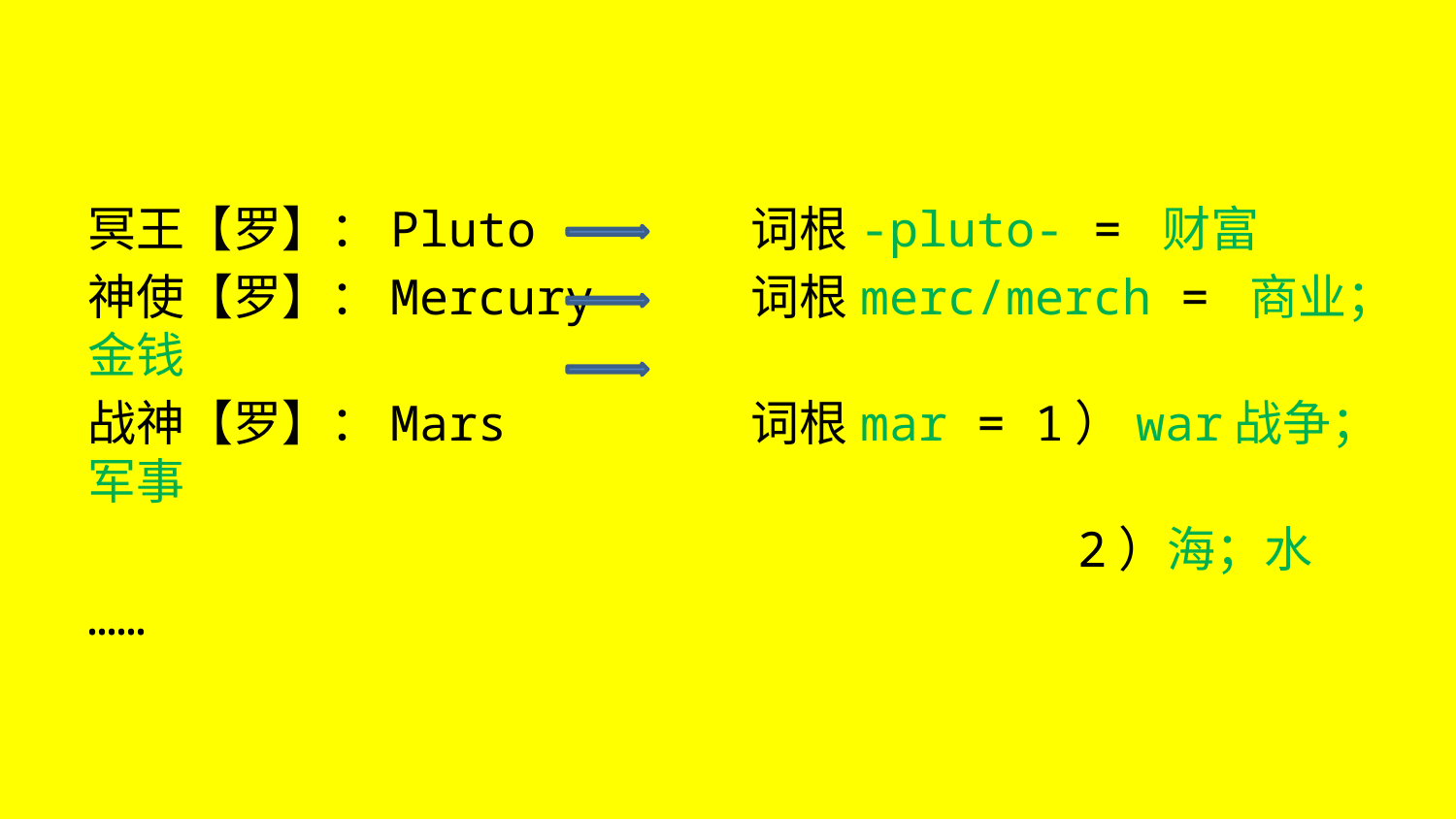

#
冥王【罗】：Pluto       词根-pluto- = 财富
神使【罗】：Mercury     词根merc/merch = 商业；金钱
战神【罗】：Mars        词根mar = 1）war战争；军事
                                  2）海；水
……